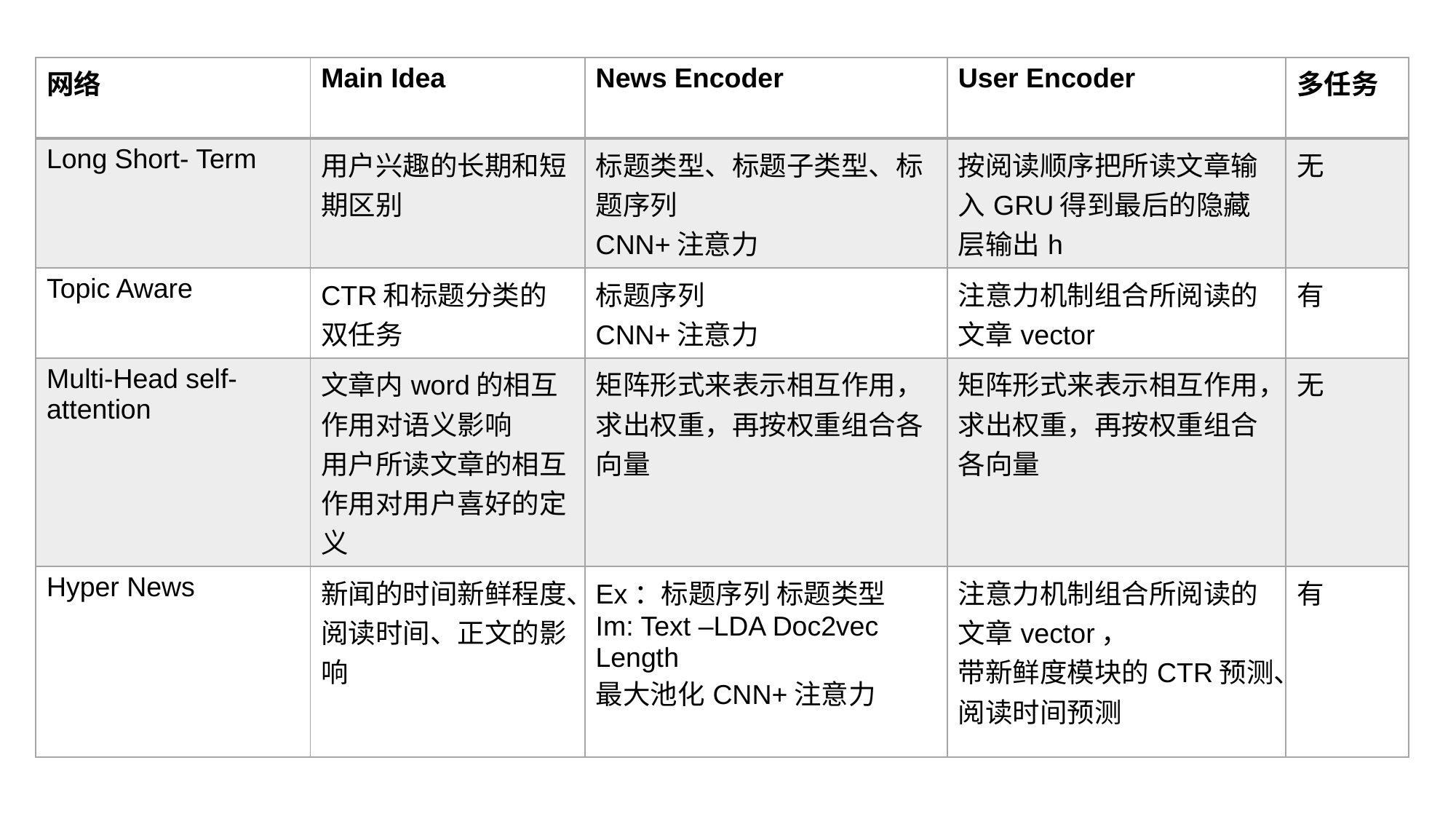

| 网络 | Main Idea | News Encoder | User Encoder | 多任务 |
| --- | --- | --- | --- | --- |
| Long Short- Term | 用户兴趣的长期和短期区别 | 标题类型、标题子类型、标题序列 CNN+注意力 | 按阅读顺序把所读文章输入GRU得到最后的隐藏层输出h | 无 |
| Topic Aware | CTR和标题分类的双任务 | 标题序列 CNN+注意力 | 注意力机制组合所阅读的文章vector | 有 |
| Multi-Head self-attention | 文章内word的相互作用对语义影响 用户所读文章的相互作用对用户喜好的定义 | 矩阵形式来表示相互作用，求出权重，再按权重组合各向量 | 矩阵形式来表示相互作用，求出权重，再按权重组合各向量 | 无 |
| Hyper News | 新闻的时间新鲜程度、阅读时间、正文的影响 | Ex：标题序列 标题类型 Im: Text –LDA Doc2vec Length 最大池化CNN+注意力 | 注意力机制组合所阅读的文章vector， 带新鲜度模块的CTR预测、阅读时间预测 | 有 |